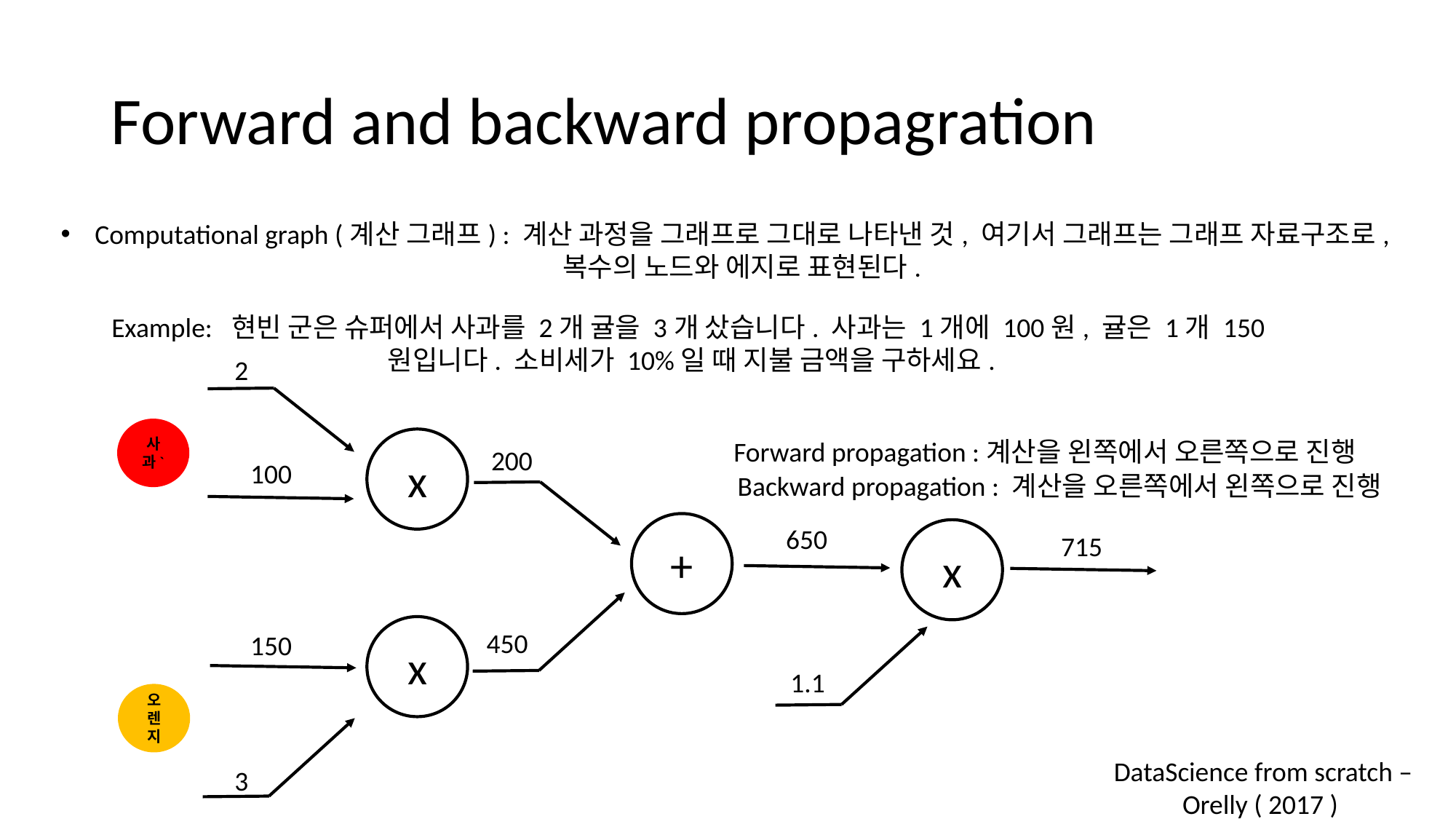

# Forward and backward propagration
Computational graph (계산 그래프) : 계산 과정을 그래프로 그대로 나타낸 것, 여기서 그래프는 그래프 자료구조로, 복수의 노드와 에지로 표현된다.

Example:  현빈 군은 슈퍼에서 사과를 2개 귤을 3개 샀습니다. 사과는 1개에 100원, 귤은 1개 150원입니다. 소비세가 10%일 때 지불 금액을 구하세요.
2
사과`
x
Forward propagation :계산을 왼쪽에서 오른쪽으로 진행
200
100
Backward propagation : 계산을 오른쪽에서 왼쪽으로 진행
+
650
x
715
x
450
150
1.1
오렌지
 DataScience from scratch – Orelly ( 2017 )
3